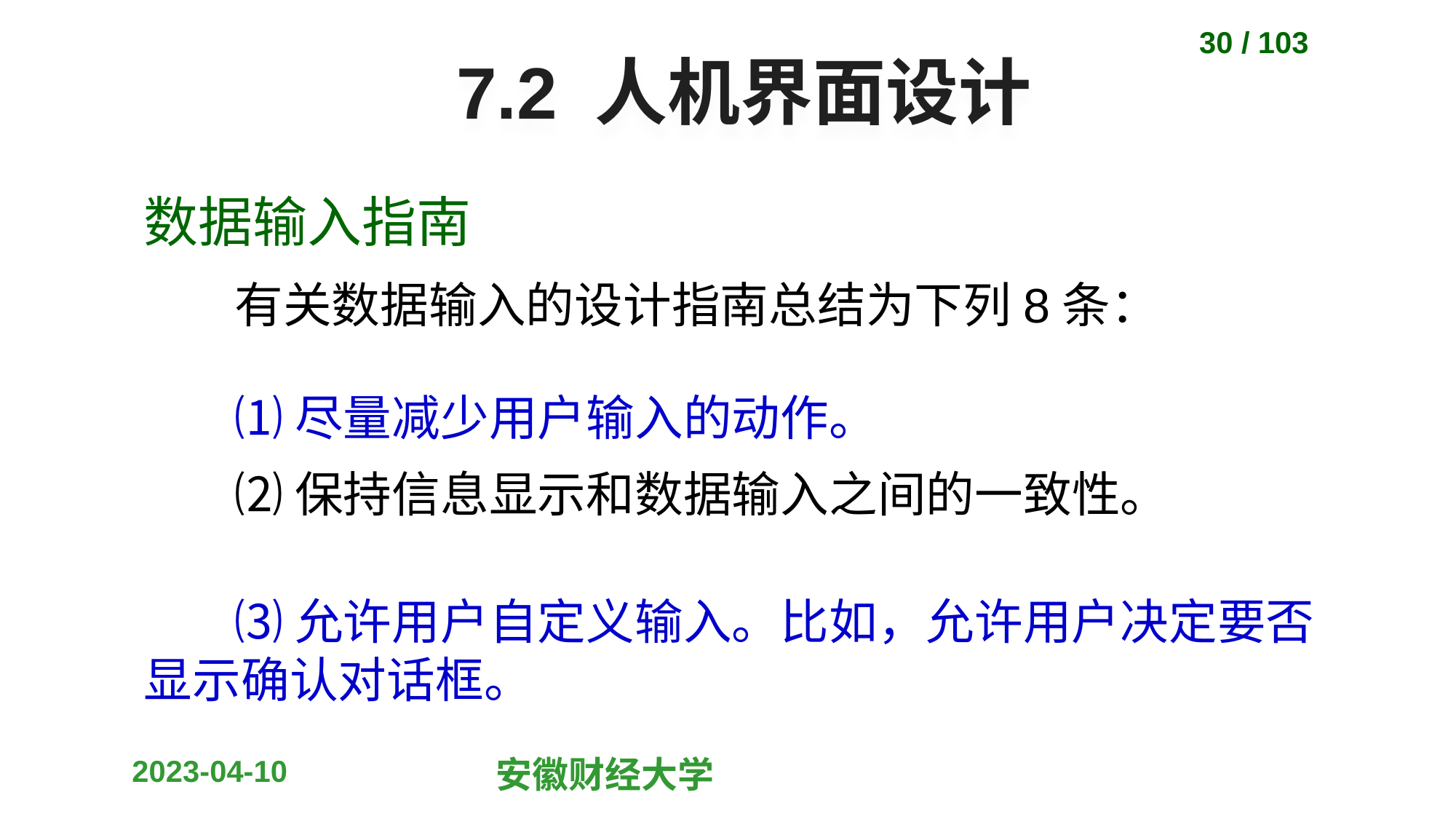

30 / 103
# 7.2 人机界面设计
数据输入指南
有关数据输入的设计指南总结为下列8条：
⑴尽量减少用户输入的动作。
⑵保持信息显示和数据输入之间的一致性。
⑶允许用户自定义输入。比如，允许用户决定要否显示确认对话框。
2023-04-10
安徽财经大学